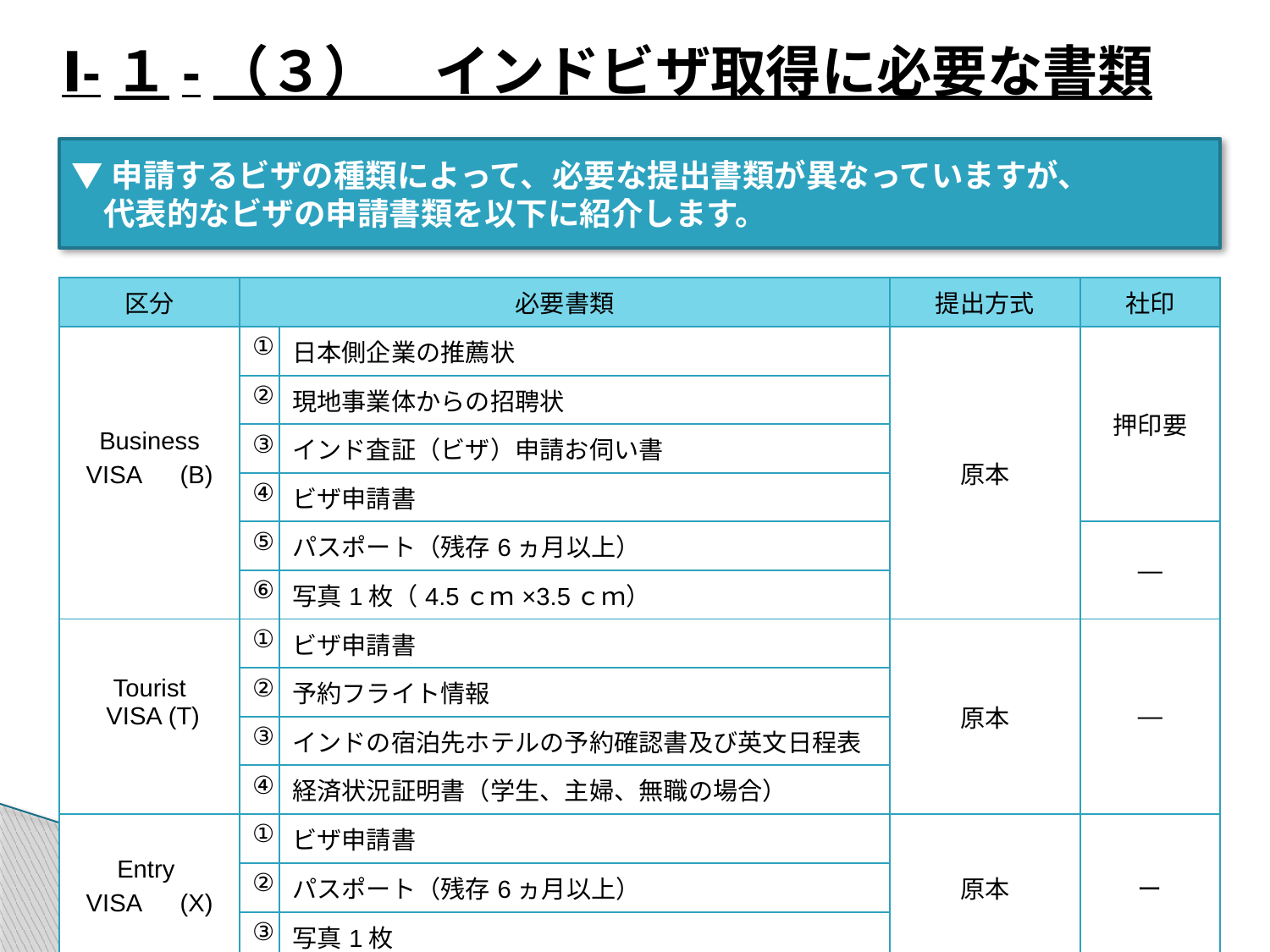

Ⅰ-１-（３）　インドビザ取得に必要な書類
▼申請するビザの種類によって、必要な提出書類が異なっていますが、
　代表的なビザの申請書類を以下に紹介します。
| 区分 | 必要書類 |  | 提出方式 | 社印 |
| --- | --- | --- | --- | --- |
| Business VISA　(B) | ① | 日本側企業の推薦状 | 原本 | 押印要 |
|  | ② | 現地事業体からの招聘状 |  |  |
|  | ③ | インド査証（ビザ）申請お伺い書 |  |  |
|  | ④ | ビザ申請書 |  |  |
|  | ⑤ | パスポート（残存6ヵ月以上） |  | ― |
|  | ⑥ | 写真1枚（4.5ｃｍ×3.5ｃｍ） |  |  |
| Tourist VISA (T) | ① | ビザ申請書 | 原本 | ― |
|  | ② | 予約フライト情報 |  |  |
|  | ③ | インドの宿泊先ホテルの予約確認書及び英文日程表 |  |  |
|  | ④ | 経済状況証明書（学生、主婦、無職の場合） |  |  |
| Entry VISA　(X) | ① | ビザ申請書 | 原本 | ー |
|  | ② | パスポート（残存6ヵ月以上） |  |  |
|  | ③ | 写真1枚 |  |  |